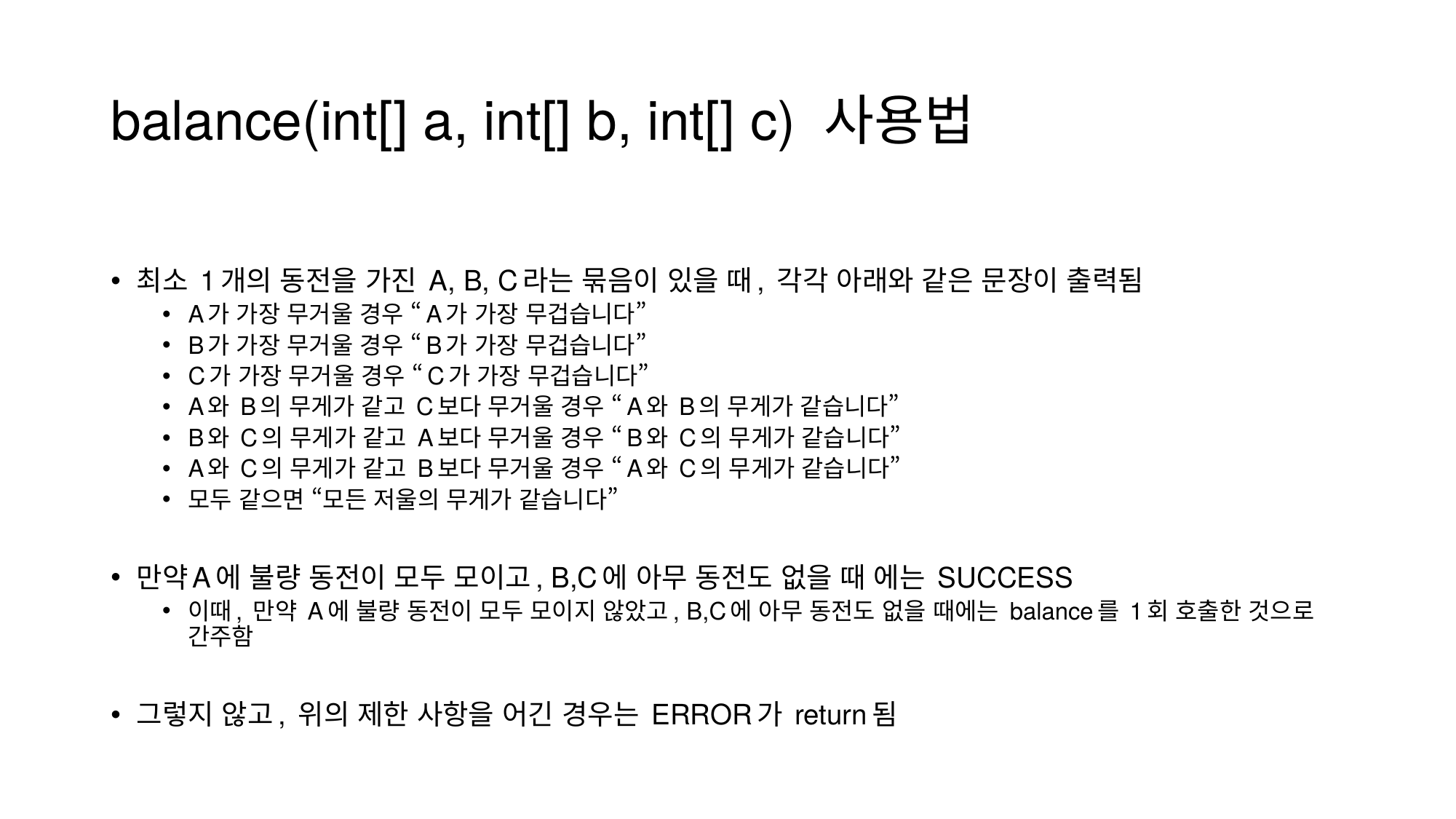

# balance(int[] a, int[] b, int[] c) 사용법

최소 1개의 동전을 가진 A, B, C라는 묶음이 있을 때, 각각 아래와 같은 문장이 출력됨
A가 가장 무거울 경우 “A가 가장 무겁습니다”
B가 가장 무거울 경우 “B가 가장 무겁습니다”
C가 가장 무거울 경우 “C가 가장 무겁습니다”
A와 B의 무게가 같고 C보다 무거울 경우 “A와 B의 무게가 같습니다”
B와 C의 무게가 같고 A보다 무거울 경우 “B와 C의 무게가 같습니다”
A와 C의 무게가 같고 B보다 무거울 경우 “A와 C의 무게가 같습니다”
모두 같으면 “모든 저울의 무게가 같습니다”

만약A에 불량 동전이 모두 모이고, B,C에 아무 동전도 없을 때 에는 SUCCESS
이때, 만약 A에 불량 동전이 모두 모이지 않았고, B,C에 아무 동전도 없을 때에는 balance를 1회 호출한 것으로 간주함

그렇지 않고, 위의 제한 사항을 어긴 경우는 ERROR가 return됨